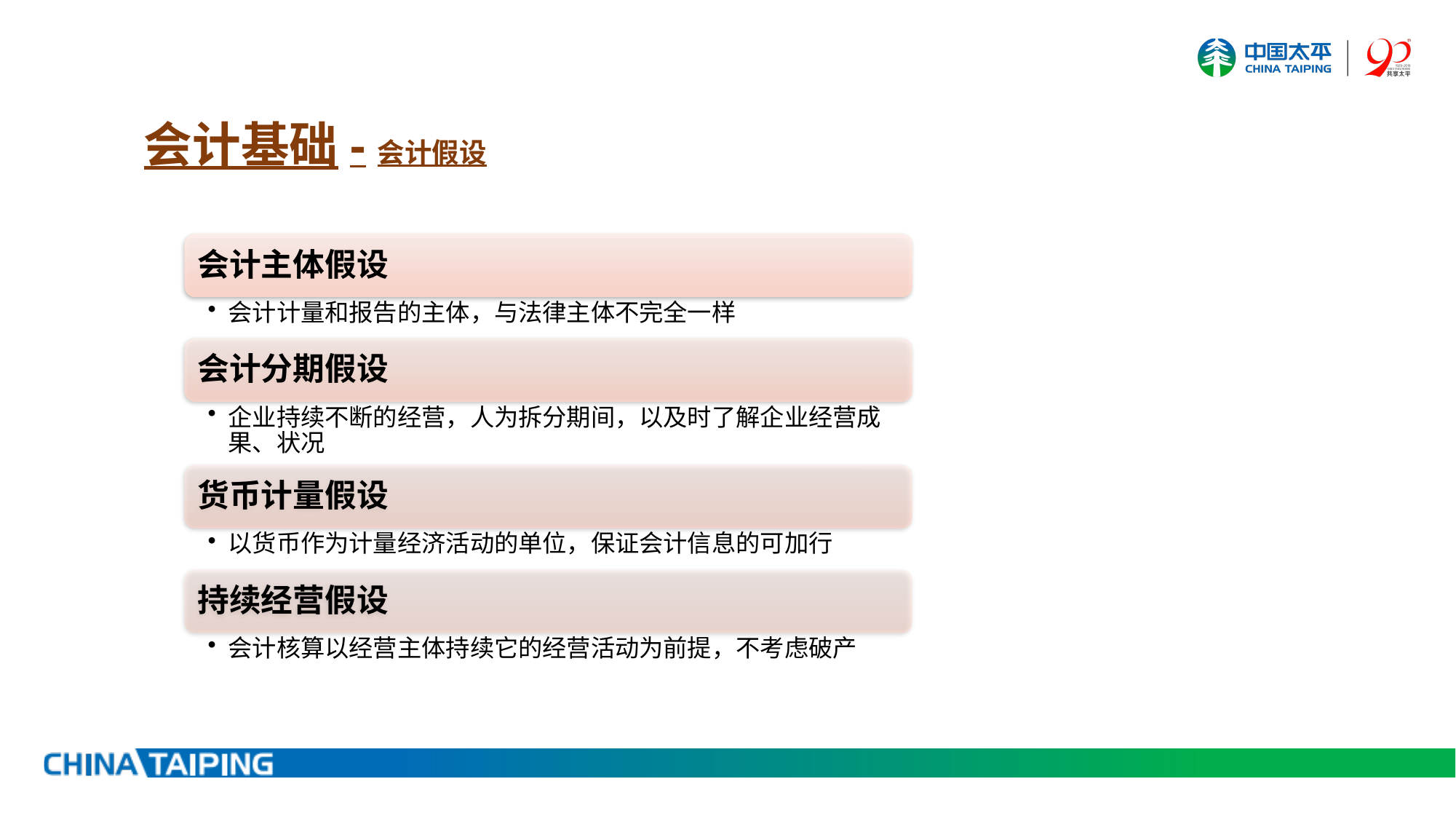

会计基础-会计假设
会计主体假设
会计计量和报告的主体，与法律主体不完全一样
会计分期假设
企业持续不断的经营，人为拆分期间，以及时了解企业经营成果、状况
货币计量假设
以货币作为计量经济活动的单位，保证会计信息的可加行
持续经营假设
会计核算以经营主体持续它的经营活动为前提，不考虑破产
12